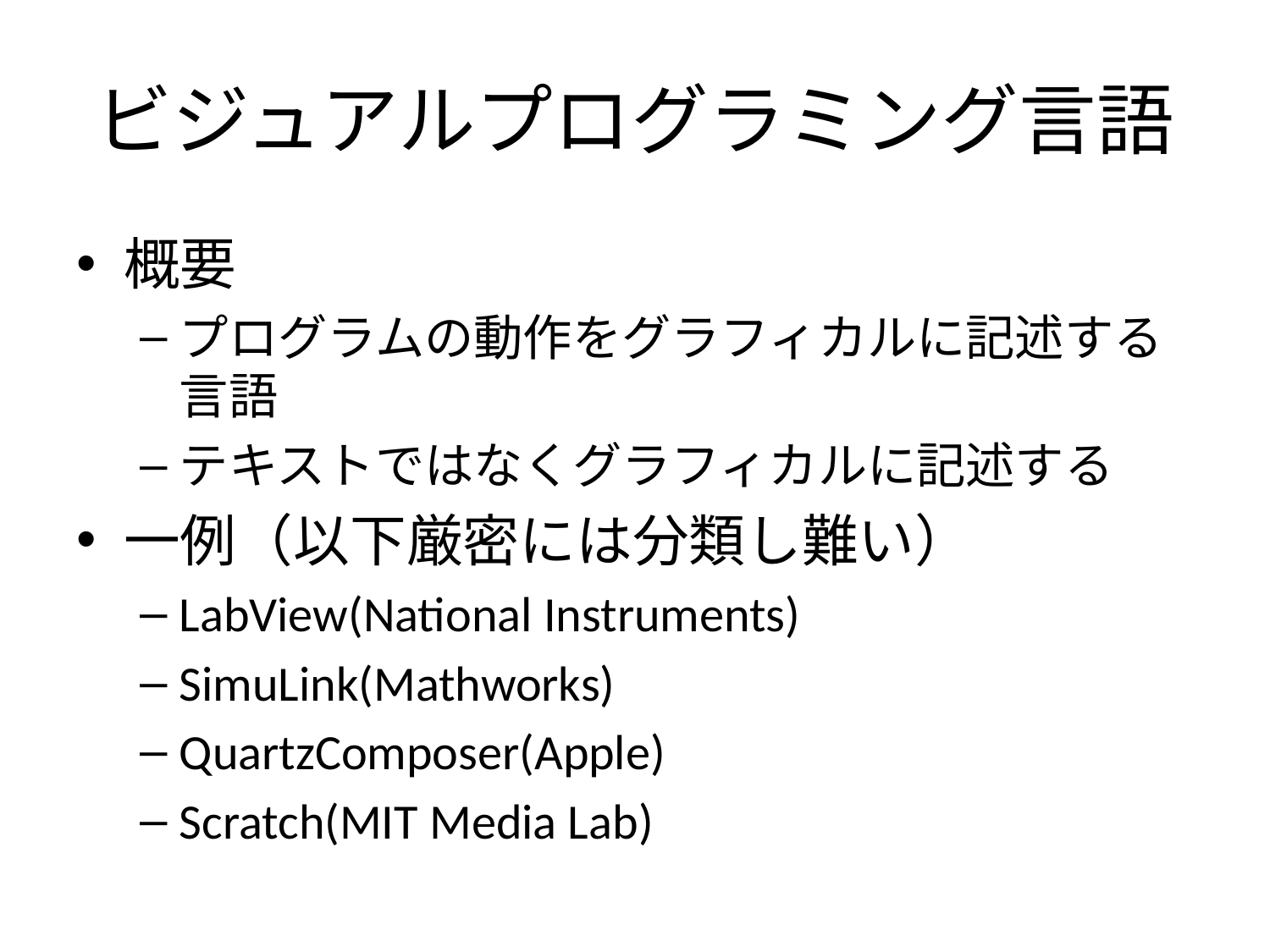

# ビジュアルプログラミング言語
概要
プログラムの動作をグラフィカルに記述する言語
テキストではなくグラフィカルに記述する
一例（以下厳密には分類し難い）
LabView(National Instruments)
SimuLink(Mathworks)
QuartzComposer(Apple)
Scratch(MIT Media Lab)